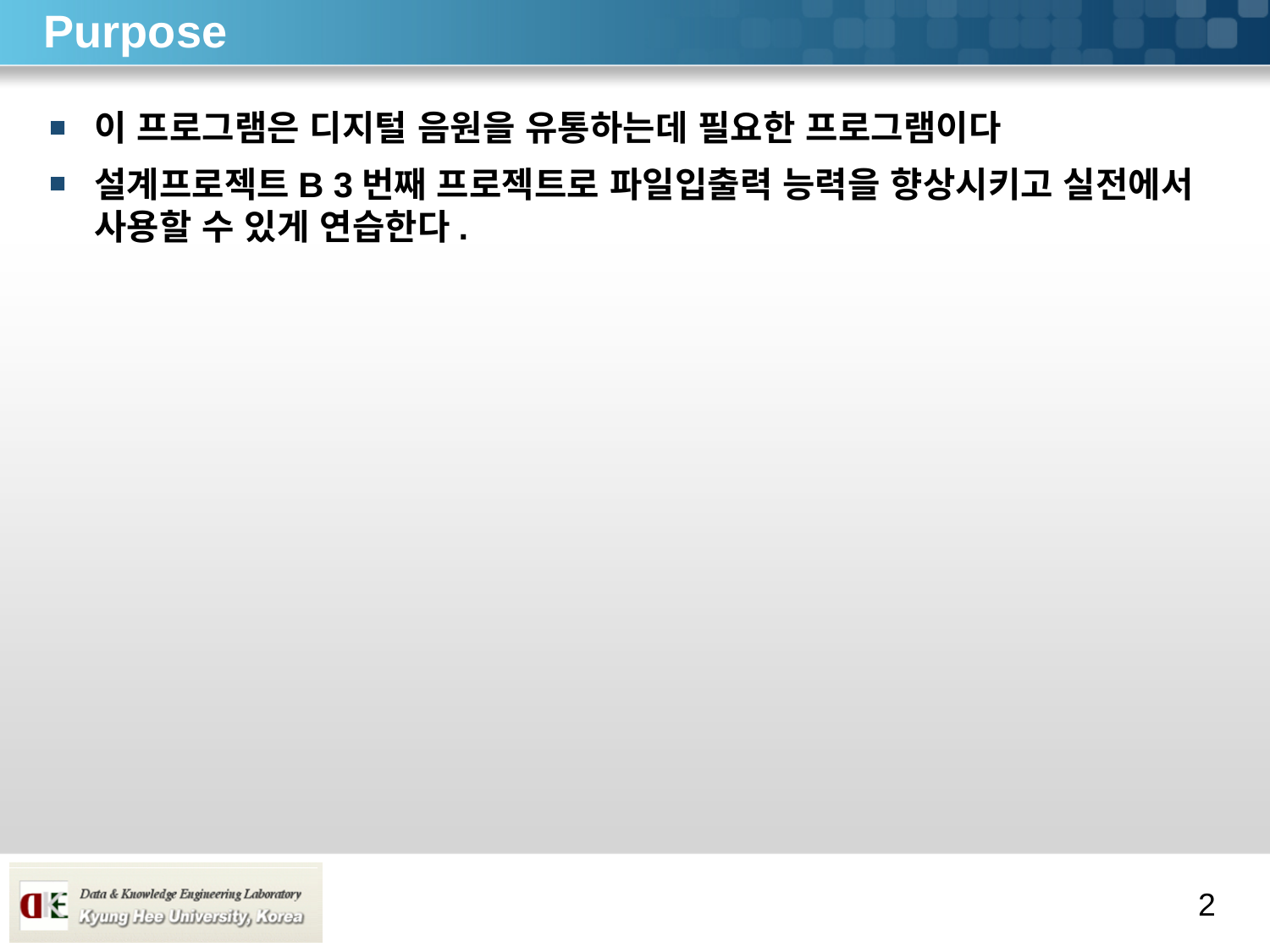

# Purpose
이 프로그램은 디지털 음원을 유통하는데 필요한 프로그램이다
설계프로젝트B 3번째 프로젝트로 파일입출력 능력을 향상시키고 실전에서 사용할 수 있게 연습한다.